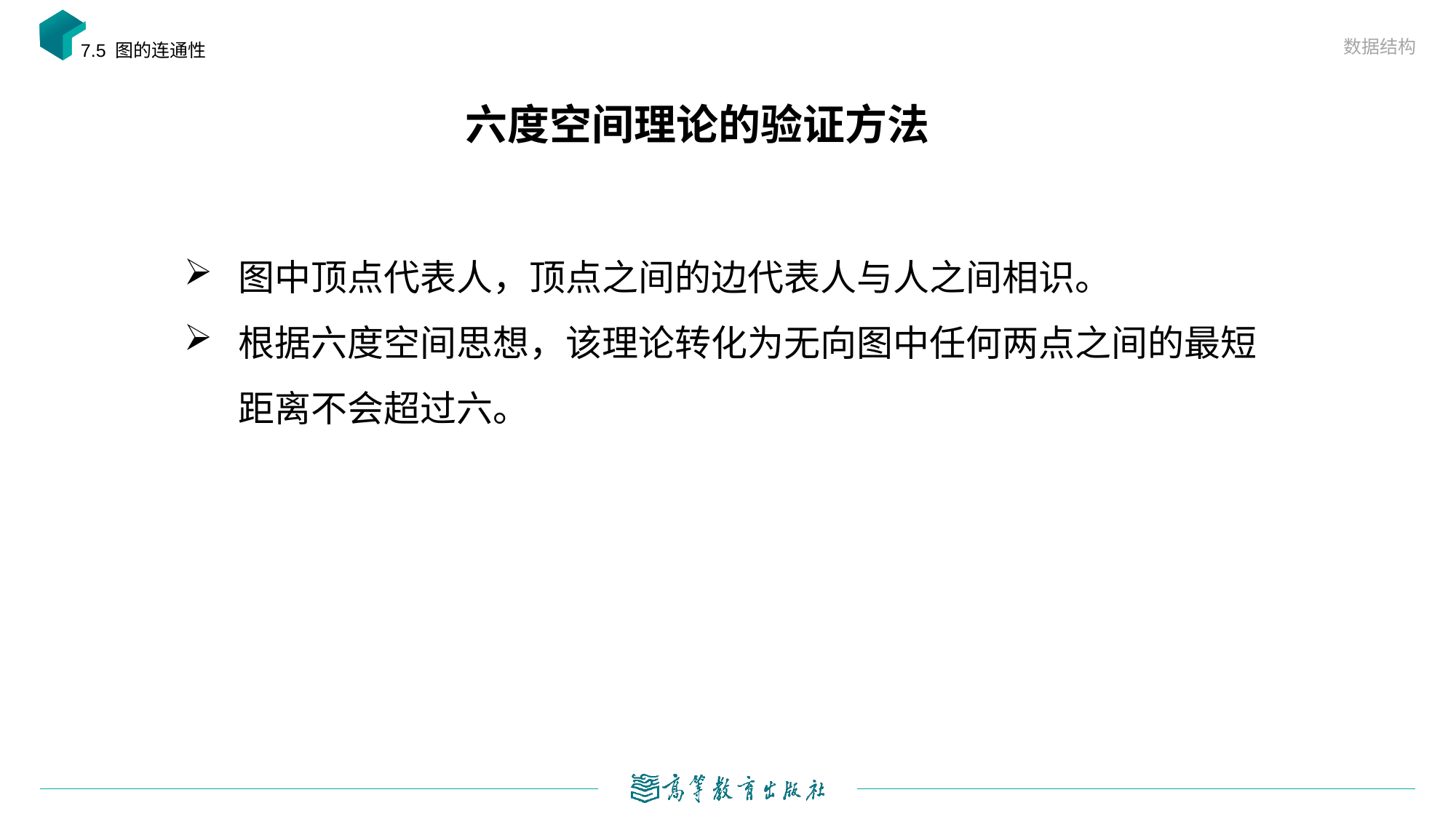

数据结构
7.5 图的连通性

# 六度空间理论的验证方法
图中顶点代表人，顶点之间的边代表人与人之间相识。
根据六度空间思想，该理论转化为无向图中任何两点之间的最短距离不会超过六。